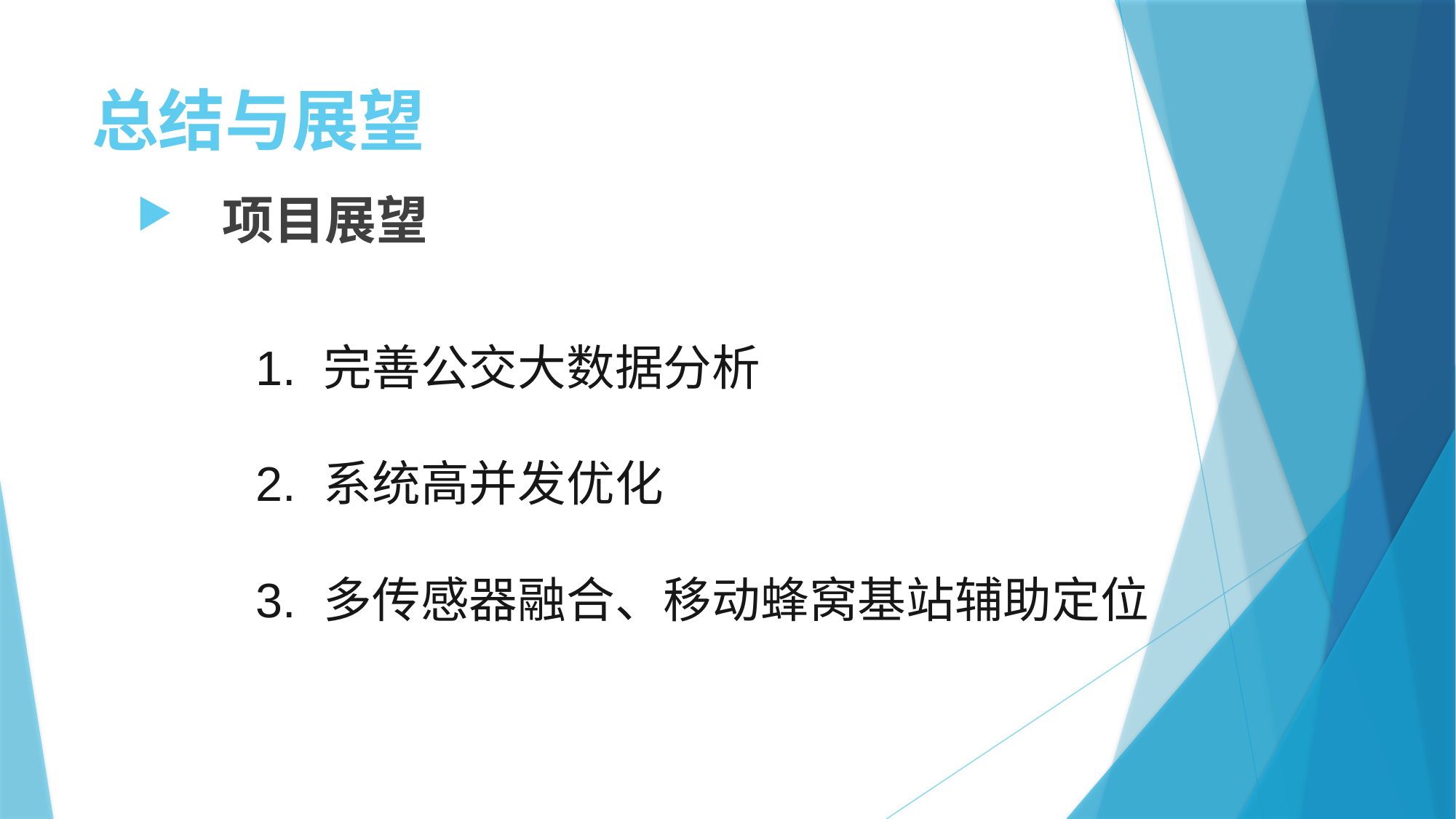

总结与展望

   项目展望
完善公交大数据分析
系统高并发优化
多传感器融合、移动蜂窝基站辅助定位